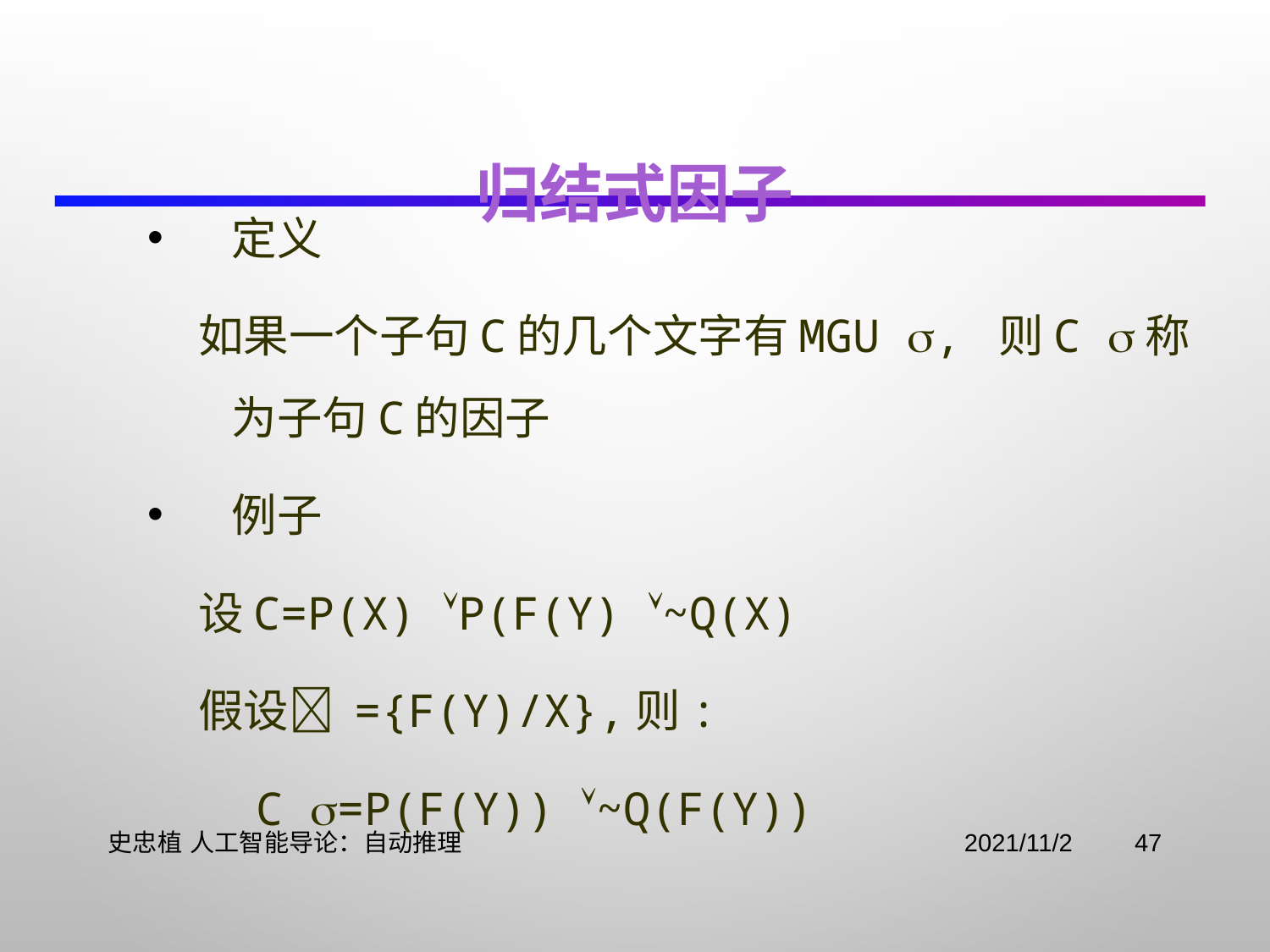

# 归结式因子
定义
    如果一个子句C的几个文字有mgu σ, 则C σ称为子句C的因子
例子
    设C=P(x) ∨P(f(y) ∨~Q(x)
    假设σ ={f(y)/x},则:
    C σ=P(f(y)) ∨~Q(f(y))
史忠植 人工智能导论：自动推理
2021/11/2
47